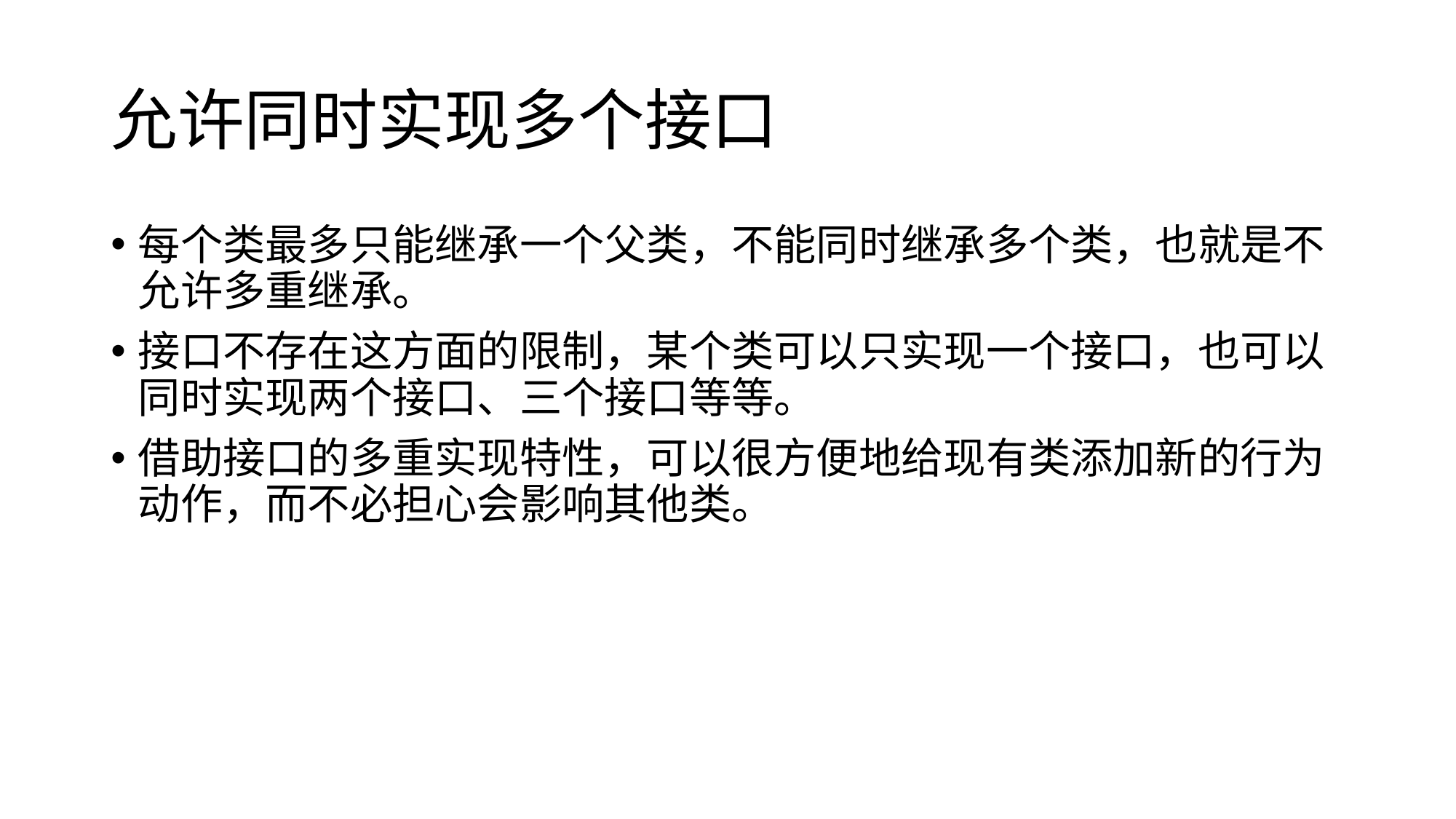

# 允许同时实现多个接口
每个类最多只能继承一个父类，不能同时继承多个类，也就是不允许多重继承。
接口不存在这方面的限制，某个类可以只实现一个接口，也可以同时实现两个接口、三个接口等等。
借助接口的多重实现特性，可以很方便地给现有类添加新的行为动作，而不必担心会影响其他类。